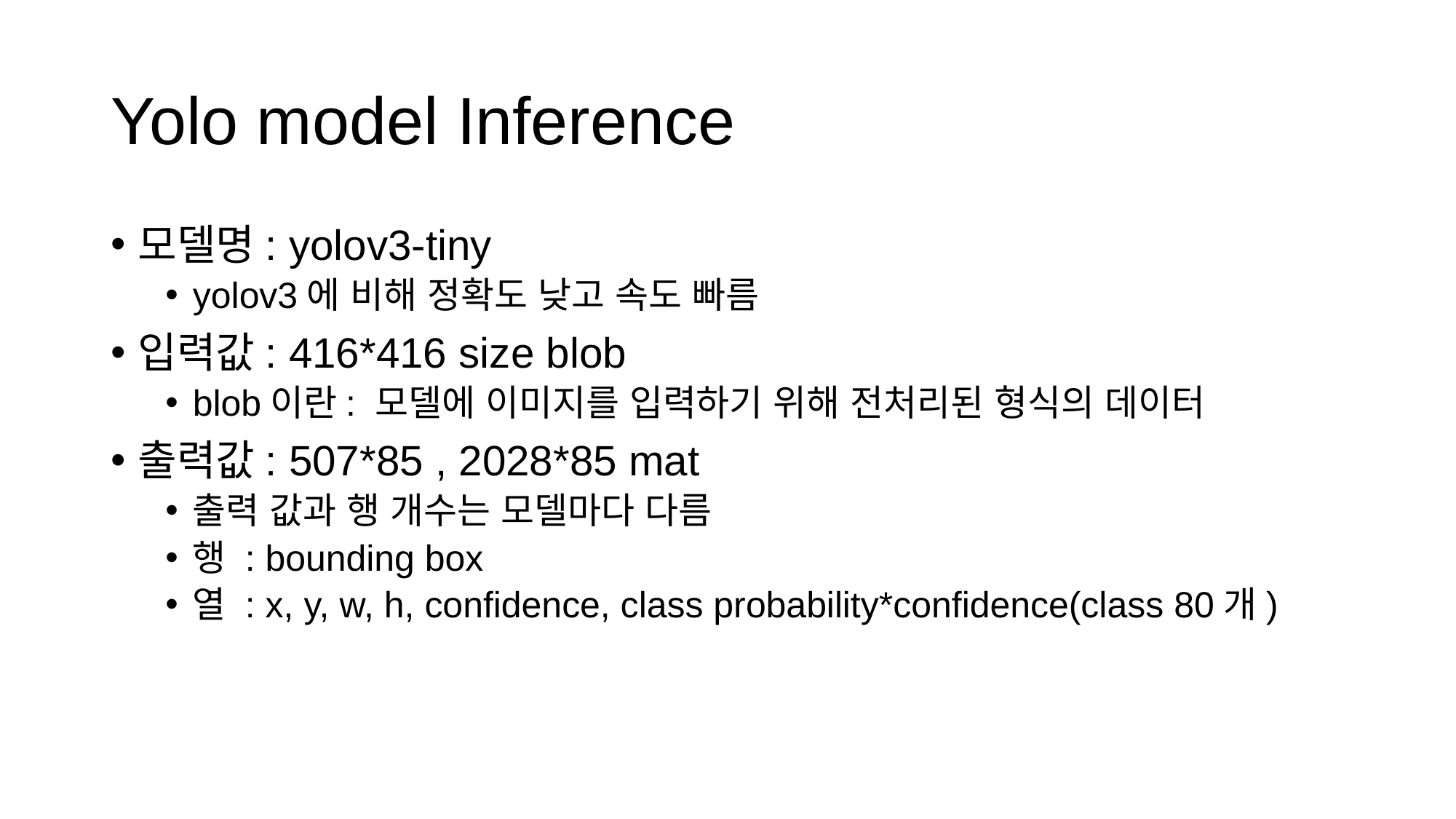

# Yolo model Inference
모델명: yolov3-tiny
yolov3에 비해 정확도 낮고 속도 빠름
입력값: 416*416 size blob
blob이란: 모델에 이미지를 입력하기 위해 전처리된 형식의 데이터
출력값: 507*85 , 2028*85 mat
출력 값과 행 개수는 모델마다 다름
행 : bounding box
열 : x, y, w, h, confidence, class probability*confidence(class 80개)